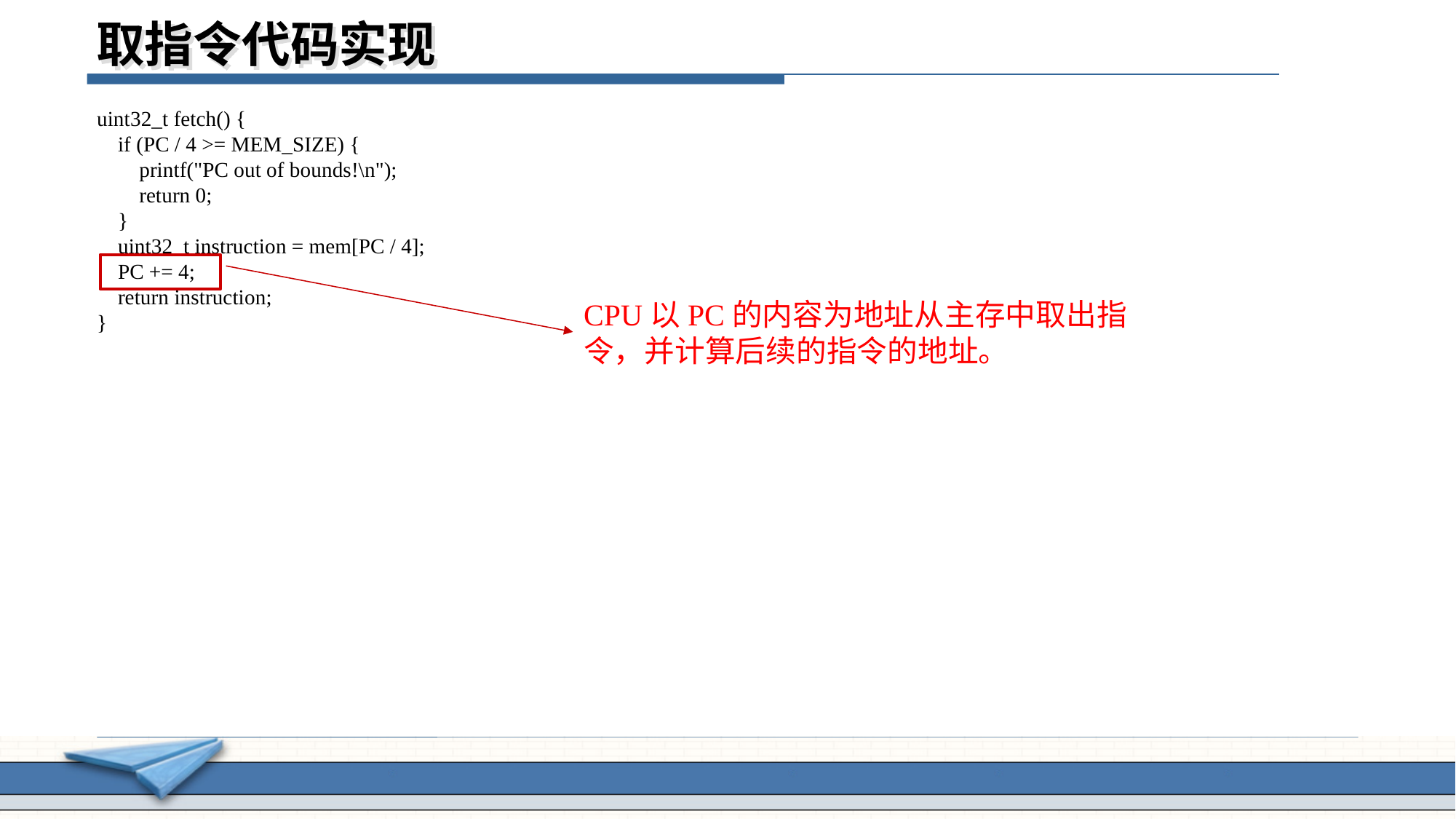

# 取指令代码实现
uint32_t fetch() {
    if (PC / 4 >= MEM_SIZE) {
        printf("PC out of bounds!\n");
        return 0;
    }
    uint32_t instruction = mem[PC / 4];
    PC += 4;
    return instruction;
}

CPU以PC的内容为地址从主存中取出指令，并计算后续的指令的地址。